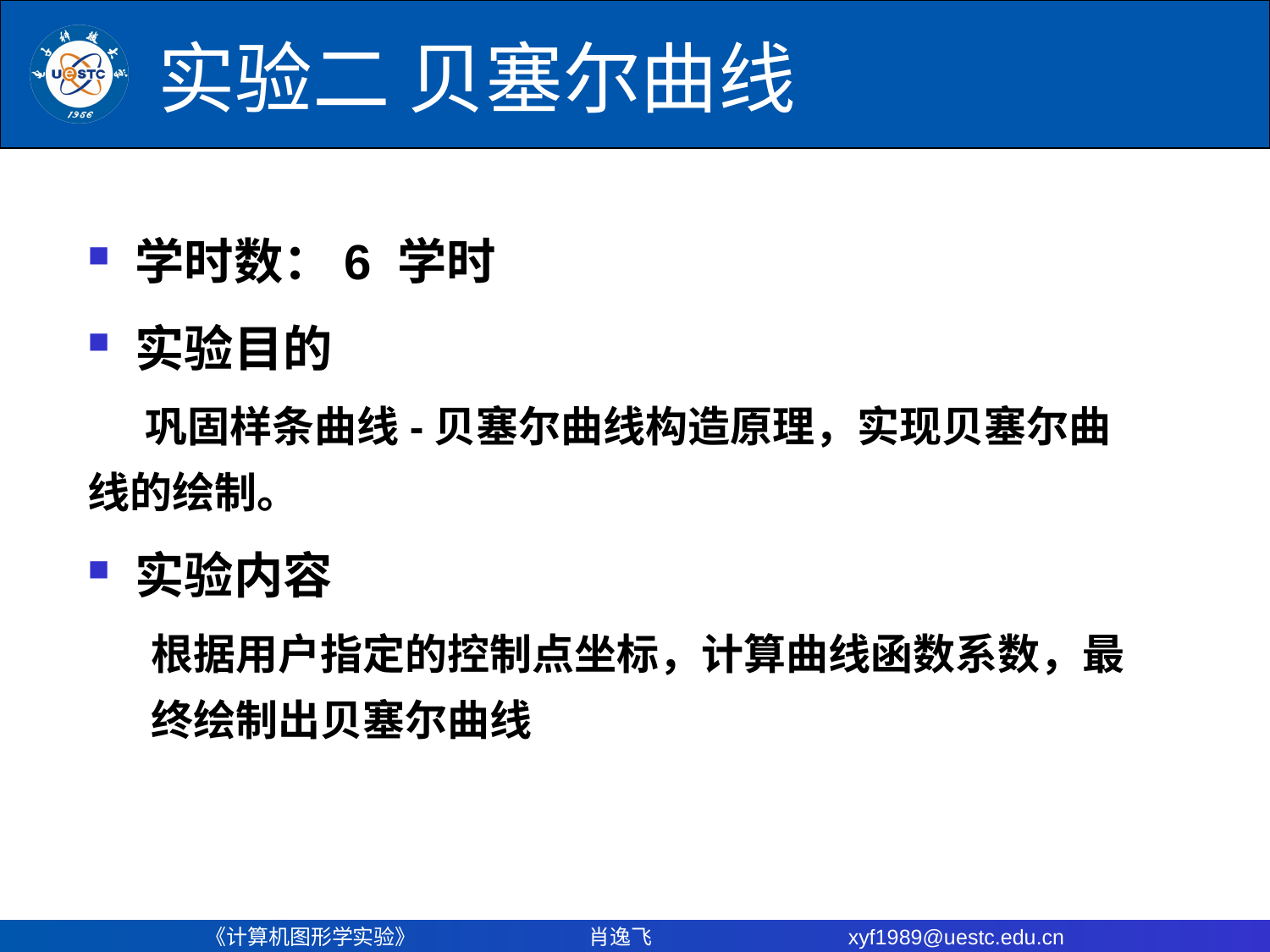

# 实验二 贝塞尔曲线
学时数：6 学时
实验目的
     巩固样条曲线-贝塞尔曲线构造原理，实现贝塞尔曲线的绘制。
实验内容
根据用户指定的控制点坐标，计算曲线函数系数，最终绘制出贝塞尔曲线